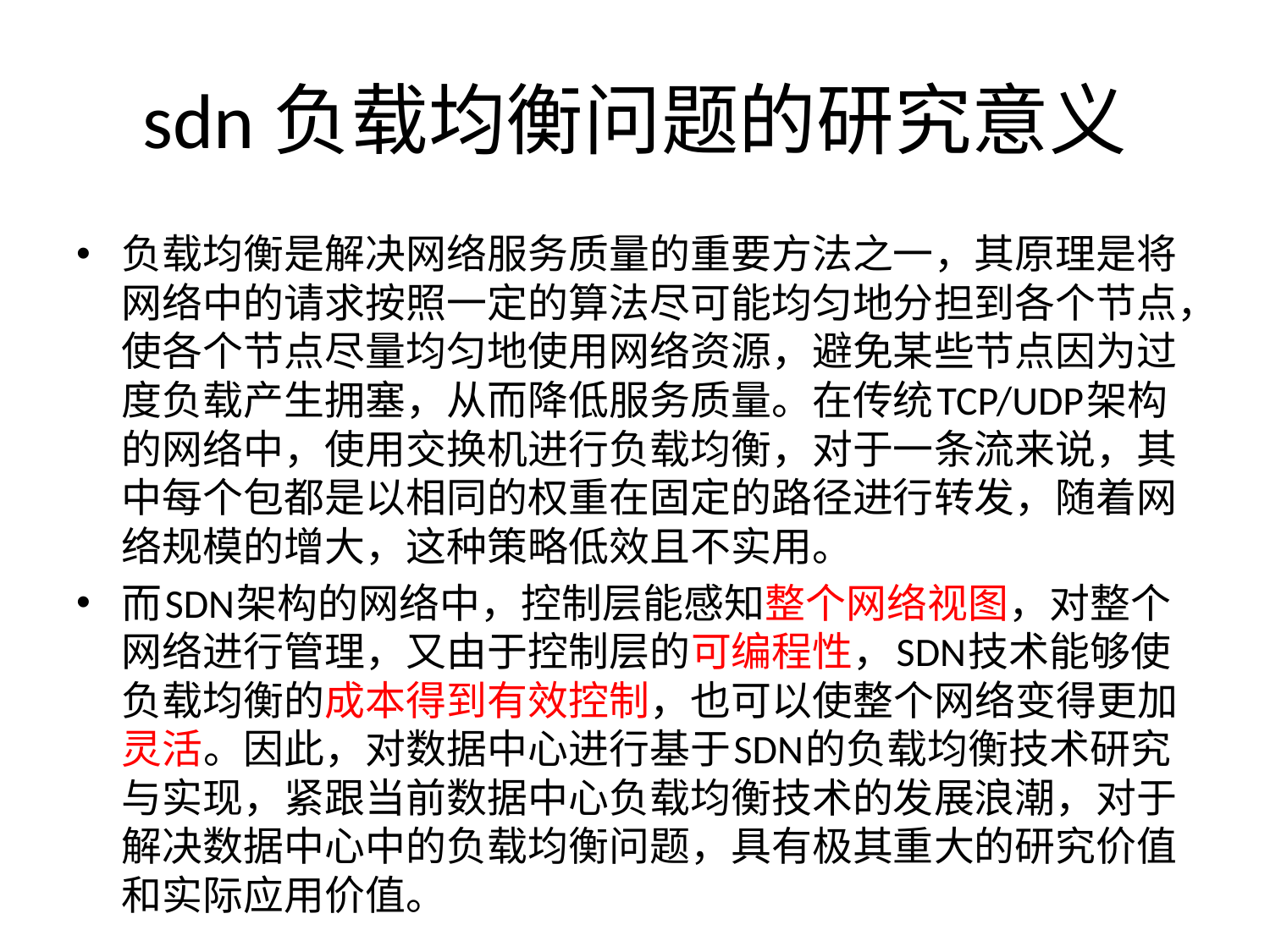

# sdn负载均衡问题的研究意义
负载均衡是解决网络服务质量的重要方法之一，其原理是将网络中的请求按照一定的算法尽可能均匀地分担到各个节点，使各个节点尽量均匀地使用网络资源，避免某些节点因为过度负载产生拥塞，从而降低服务质量。在传统TCP/UDP架构的网络中，使用交换机进行负载均衡，对于一条流来说，其中每个包都是以相同的权重在固定的路径进行转发，随着网络规模的增大，这种策略低效且不实用。
而SDN架构的网络中，控制层能感知整个网络视图，对整个网络进行管理，又由于控制层的可编程性，SDN技术能够使负载均衡的成本得到有效控制，也可以使整个网络变得更加灵活。因此，对数据中心进行基于SDN的负载均衡技术研究与实现，紧跟当前数据中心负载均衡技术的发展浪潮，对于解决数据中心中的负载均衡问题，具有极其重大的研究价值和实际应用价值。